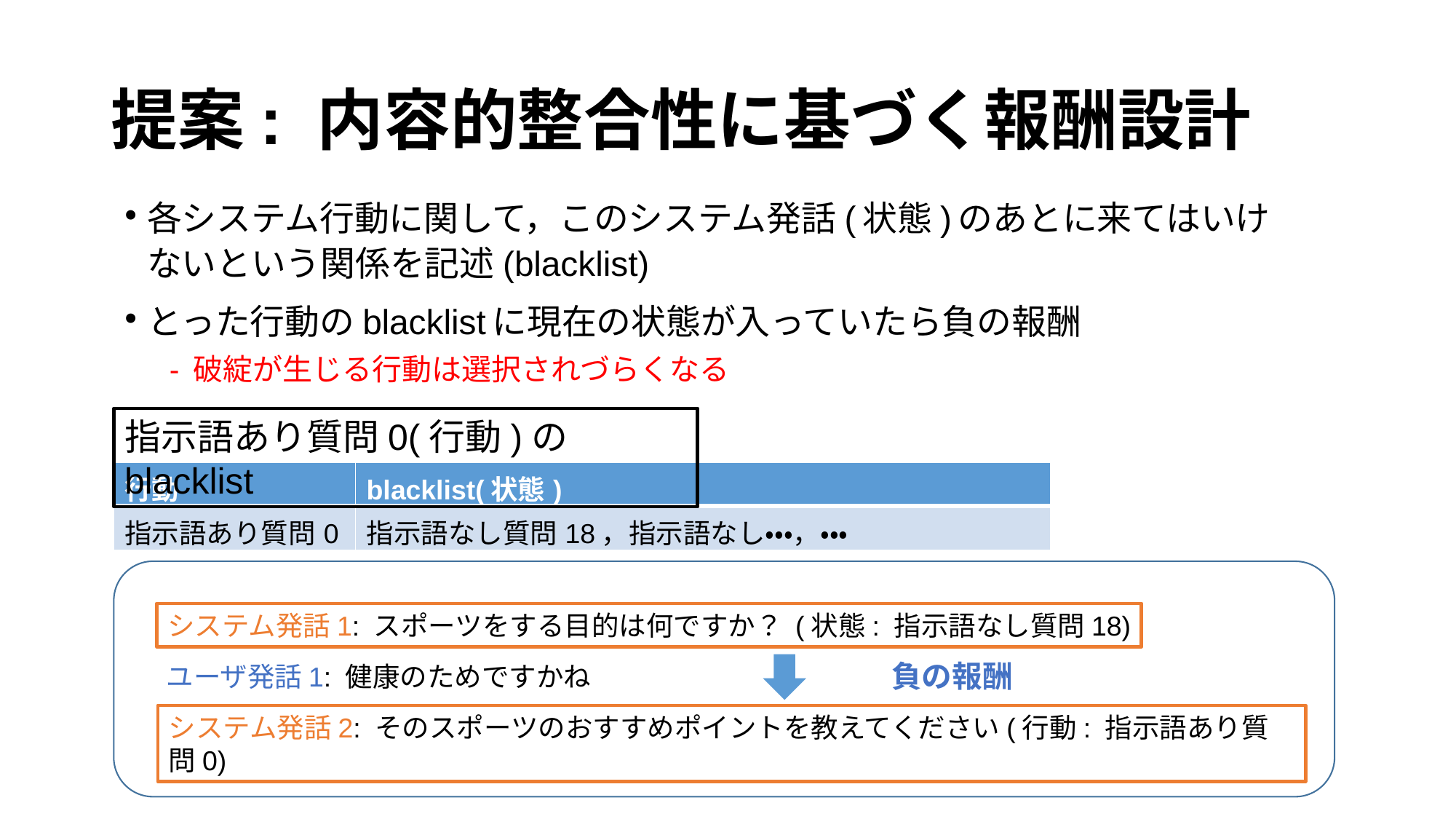

# 提案: 内容的整合性に基づく報酬設計
各システム行動に関して，このシステム発話(状態)のあとに来てはいけないという関係を記述(blacklist)
とった行動のblacklistに現在の状態が入っていたら負の報酬
- 破綻が生じる行動は選択されづらくなる
指示語あり質問0(行動)のblacklist
| 行動 | blacklist(状態) |
| --- | --- |
| 指示語あり質問0 | 指示語なし質問18，指示語なし・・・，・・・ |

システム発話1: スポーツをする目的は何ですか？ (状態: 指示語なし質問18)
負の報酬
 ユーザ発話1: 健康のためですかね

システム発話2: そのスポーツのおすすめポイントを教えてください(行動: 指示語あり質問0)